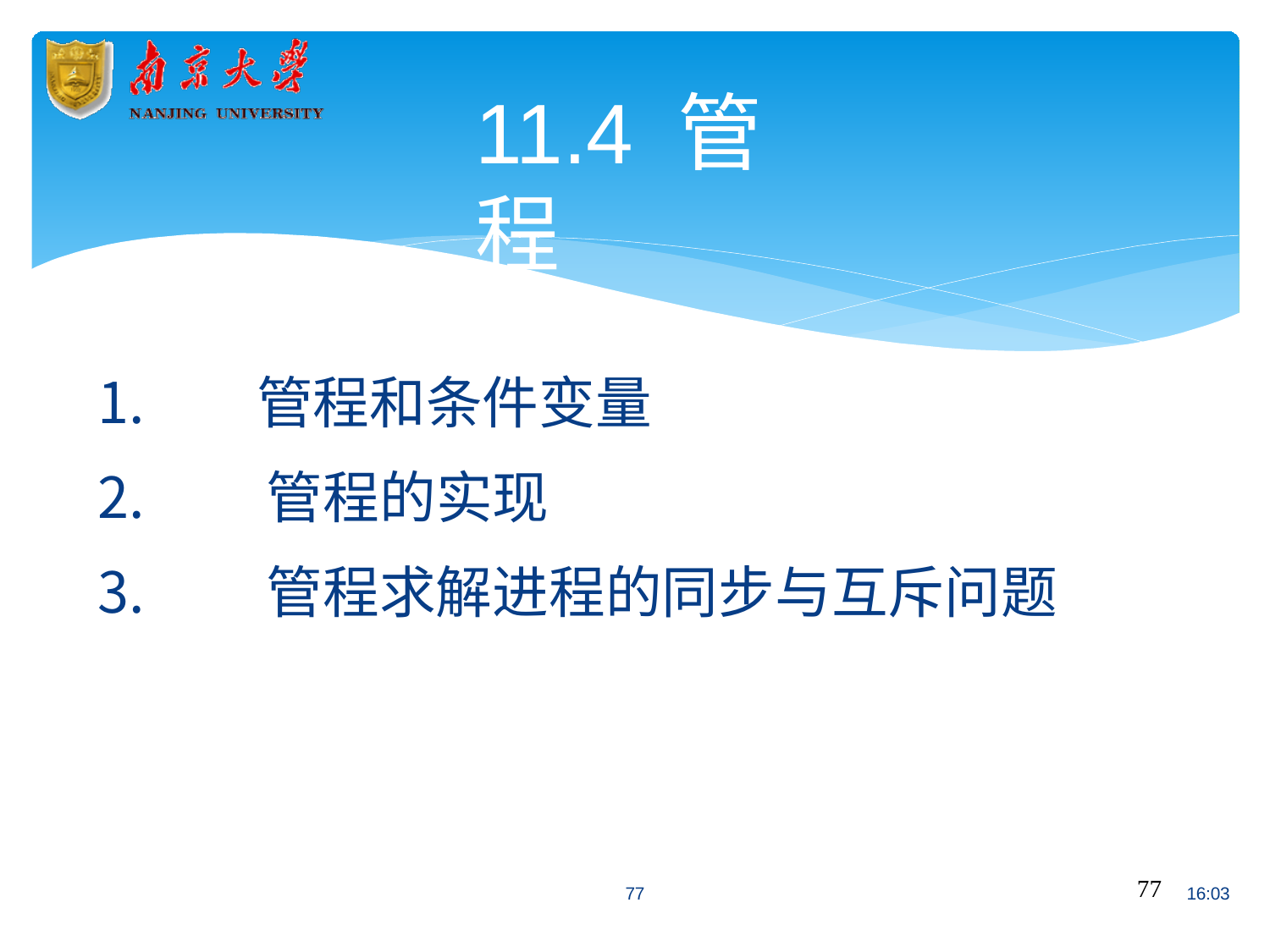

# 11.4 管程

管程和条件变量
管程的实现
管程求解进程的同步与互斥问题

77
77
16:03